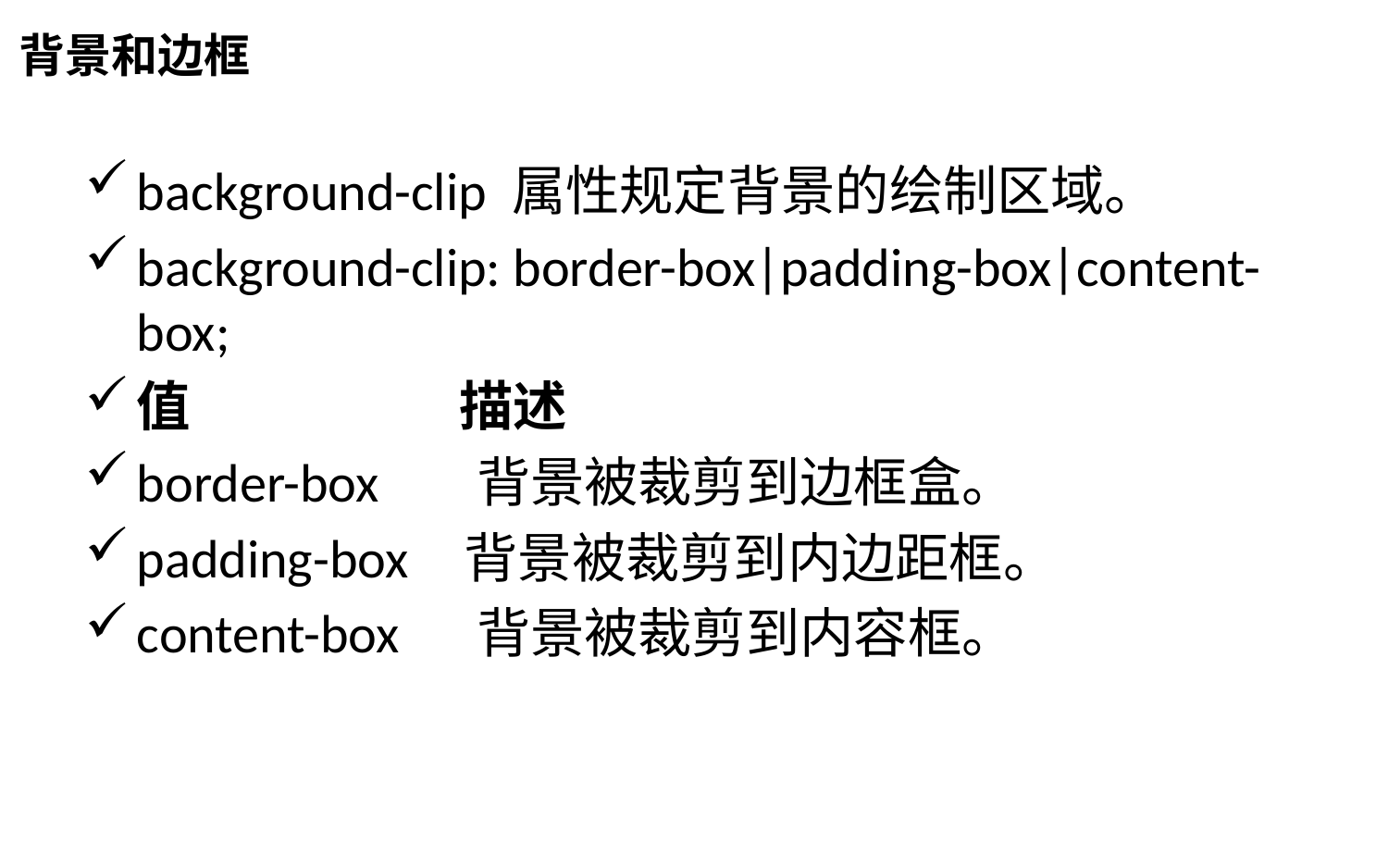

# 背景和边框
background-clip 属性规定背景的绘制区域。
background-clip: border-box|padding-box|content-box;
值	               描述
border-box	    背景被裁剪到边框盒。
padding-box	   背景被裁剪到内边距框。
content-box	    背景被裁剪到内容框。